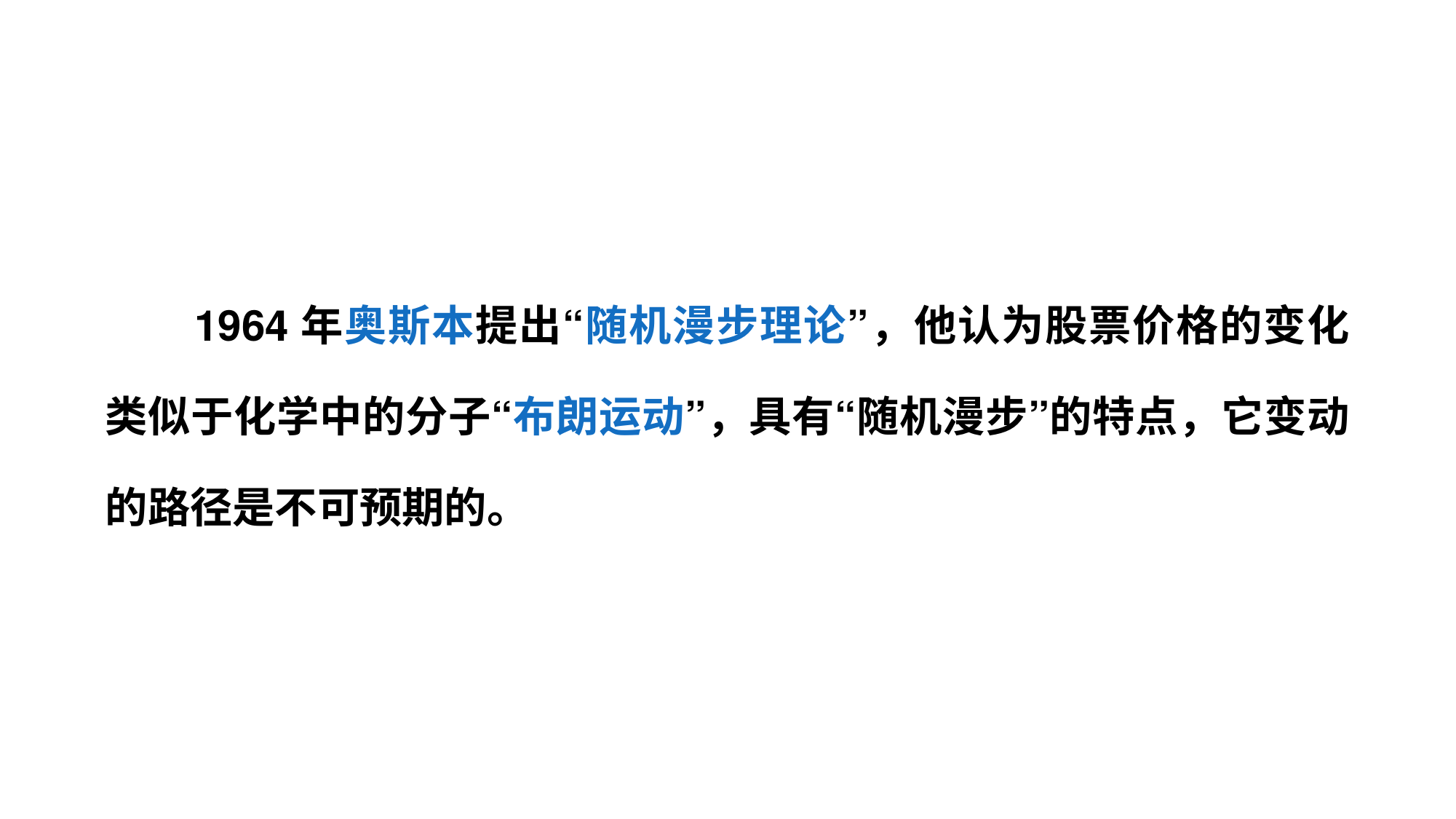

1964年奥斯本提出“随机漫步理论”，他认为股票价格的变化类似于化学中的分子“布朗运动”，具有“随机漫步”的特点，它变动的路径是不可预期的。